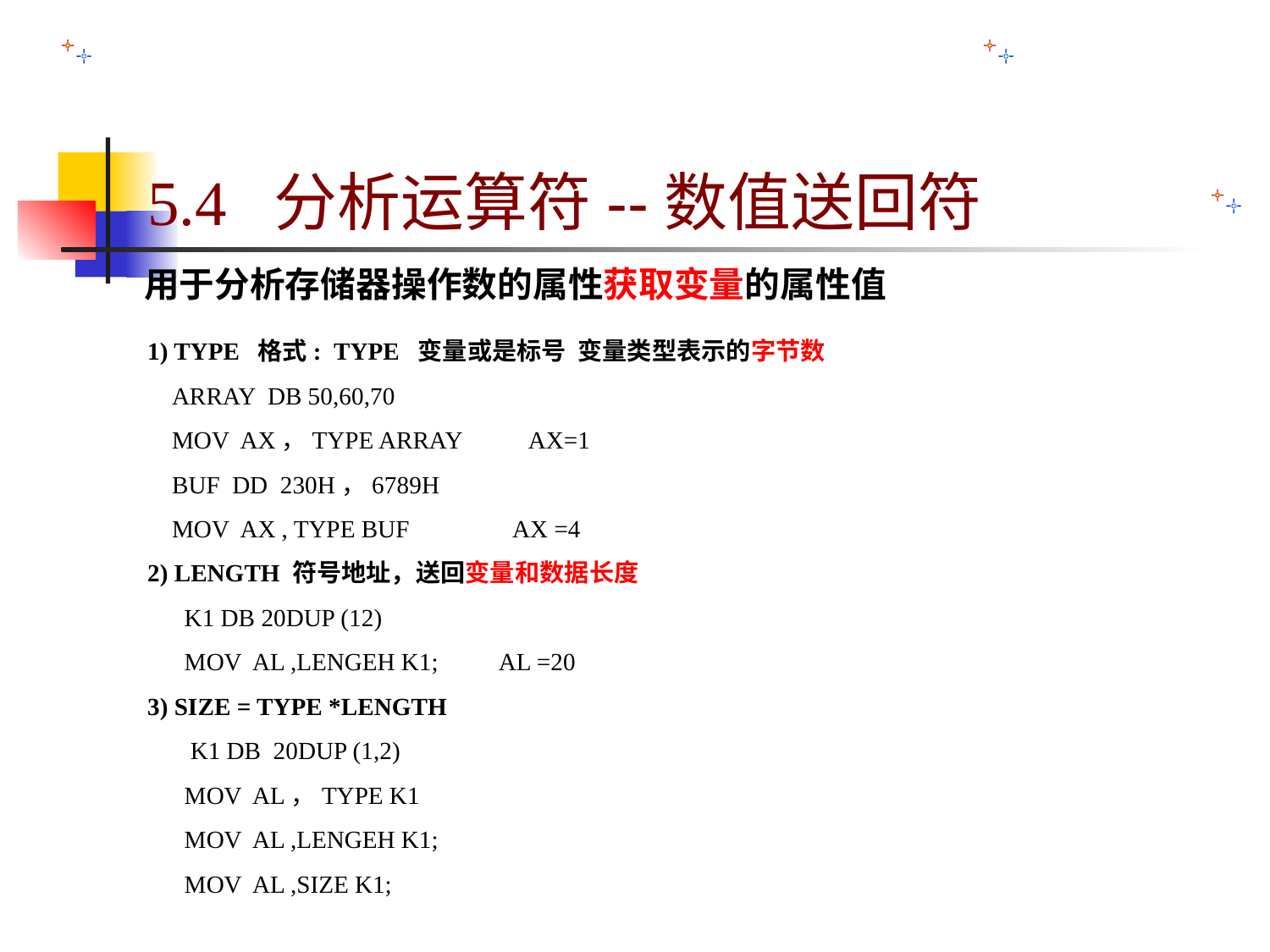

# 5.4  分析运算符--数值送回符
 用于分析存储器操作数的属性获取变量的属性值
1) TYPE  格式:  TYPE  变量或是标号  变量类型表示的字节数
    ARRAY  DB 50,60,70
    MOV  AX，TYPE ARRAY           AX=1
    BUF  DD  230H，6789H
    MOV  AX , TYPE BUF                 AX =4
2) LENGTH 符号地址，送回变量和数据长度
      K1 DB 20DUP (12)
      MOV  AL ,LENGEH K1;          AL =20
3) SIZE = TYPE *LENGTH
       K1 DB  20DUP (1,2)
      MOV  AL，TYPE K1
      MOV  AL ,LENGEH K1;
      MOV  AL ,SIZE K1;